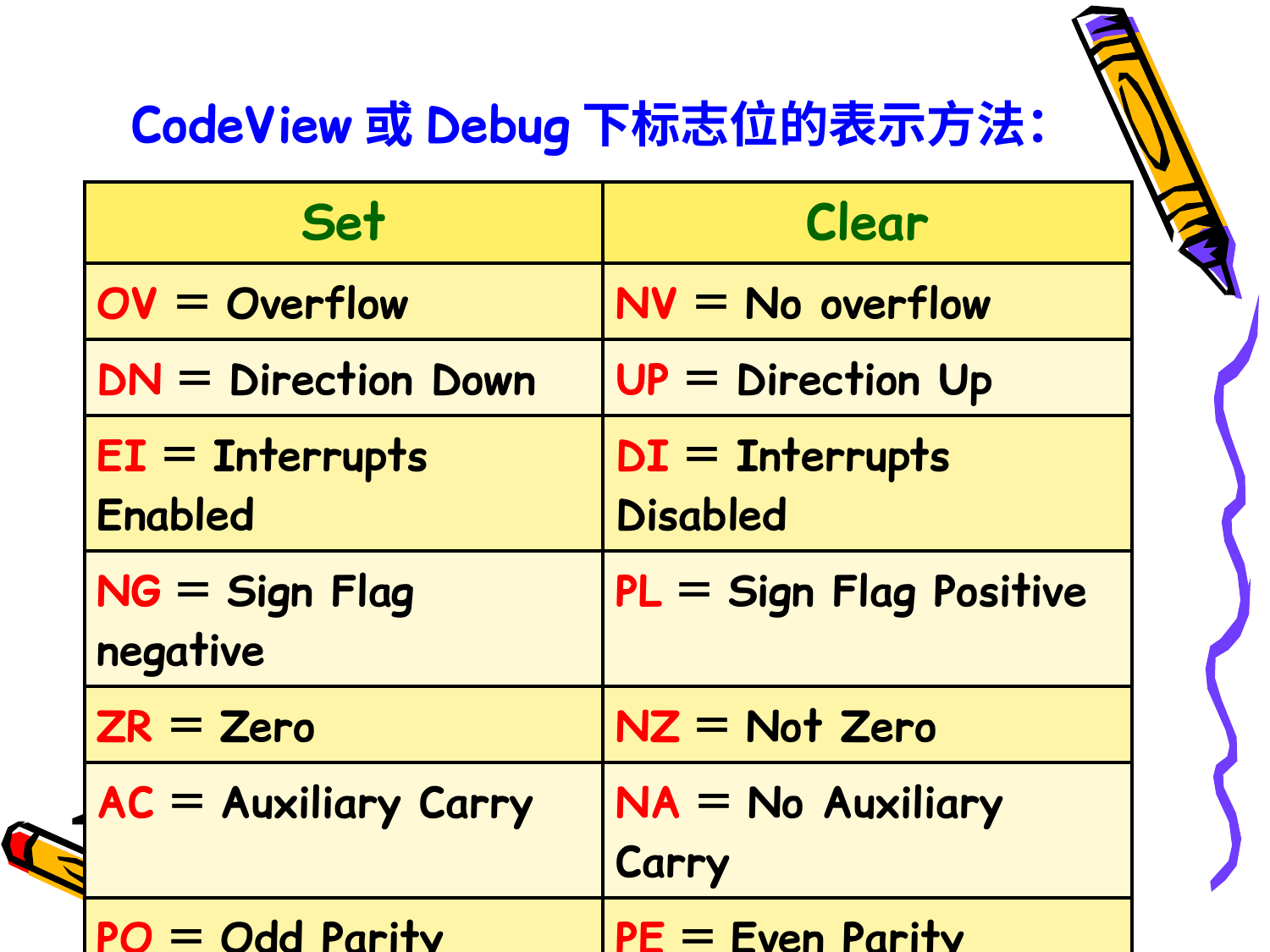

# CodeView或Debug下标志位的表示方法：
| Set | Clear |
| --- | --- |
| OV＝Overflow | NV＝No overflow |
| DN＝Direction Down | UP＝Direction Up |
| EI＝Interrupts Enabled | DI＝Interrupts Disabled |
| NG＝Sign Flag negative | PL＝Sign Flag Positive |
| ZR＝Zero | NZ＝Not Zero |
| AC＝Auxiliary Carry | NA＝No Auxiliary Carry |
| PO＝Odd Parity | PE＝Even Parity |
| CY＝Carry | NC＝No Carry |